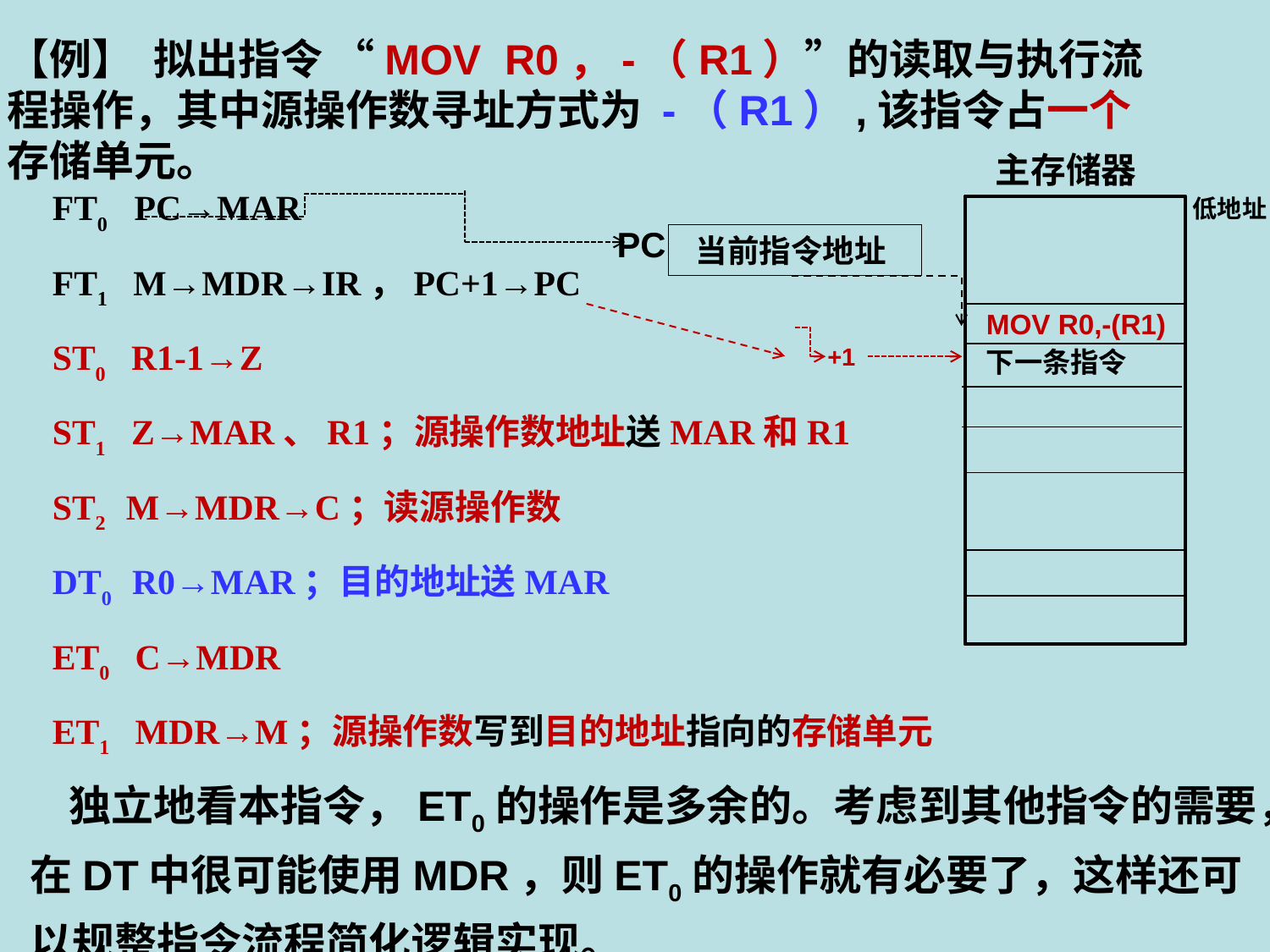

【例】  拟出指令 “MOV  R0，-（R1）”的读取与执行流程操作，其中源操作数寻址方式为 -（R1）,该指令占一个存储单元。
主存储器
低地址

FT0   PC→MAR
FT1     M→MDR→IR，PC+1→PC
ST0     R1-1→Z
ST1     Z→MAR、R1；源操作数地址送MAR和R1
ST2    M→MDR→C；读源操作数
DT0    R0→MAR；目的地址送MAR
ET0     C→MDR
ET1     MDR→M；源操作数写到目的地址指向的存储单元
PC
 当前指令地址
MOV R0,-(R1)
+1
下一条指令
   独立地看本指令，ET0的操作是多余的。考虑到其他指令的需要，在DT中很可能使用MDR，则ET0的操作就有必要了，这样还可以规整指令流程简化逻辑实现。